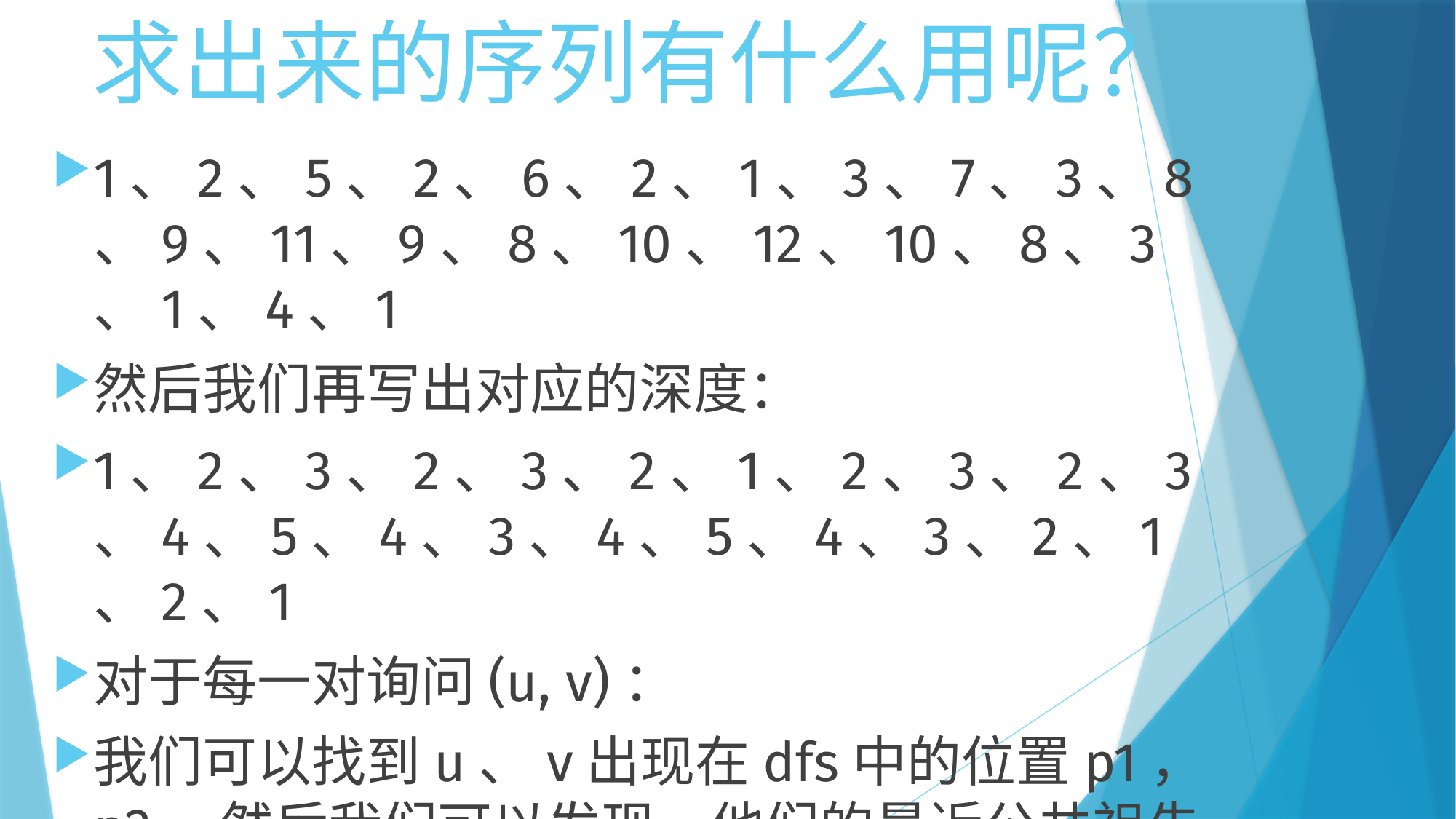

# 求出来的序列有什么用呢？
1、2、5、2、6、2、1、3、7、3、8、9、11、9、8、10、12、10、8、3、1、4、1
然后我们再写出对应的深度：
1、2、3、2、3、2、1、2、3、2、3、4、5、4、3、4、5、4、3、2、1、2、1
对于每一对询问(u, v)：
我们可以找到u、v出现在dfs中的位置p1，p2，然后我们可以发现，他们的最近公共祖先就是p1到p2中深度最低的那一个点